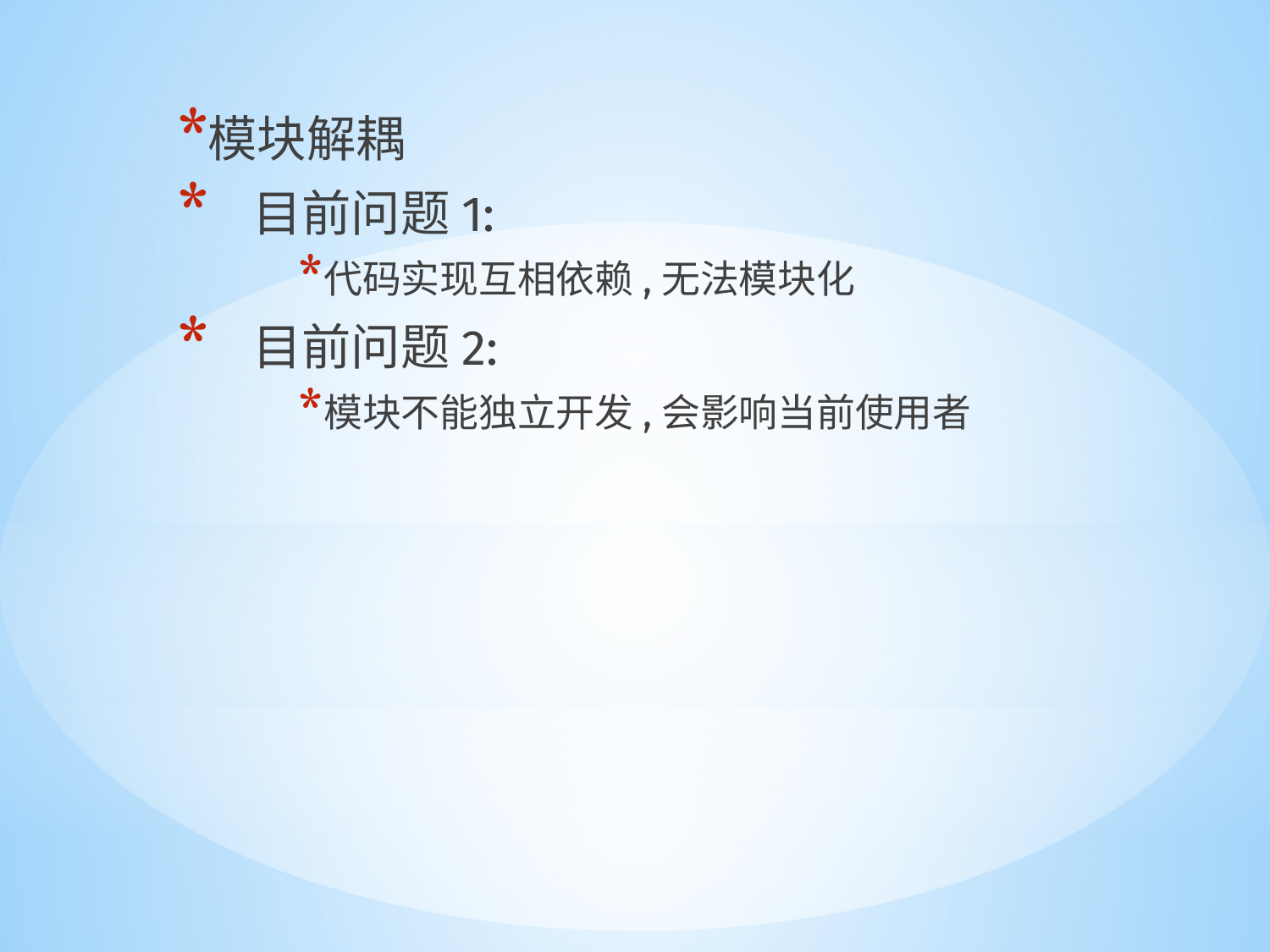

模块解耦
   目前问题1:
代码实现互相依赖,无法模块化
   目前问题2:
模块不能独立开发,会影响当前使用者